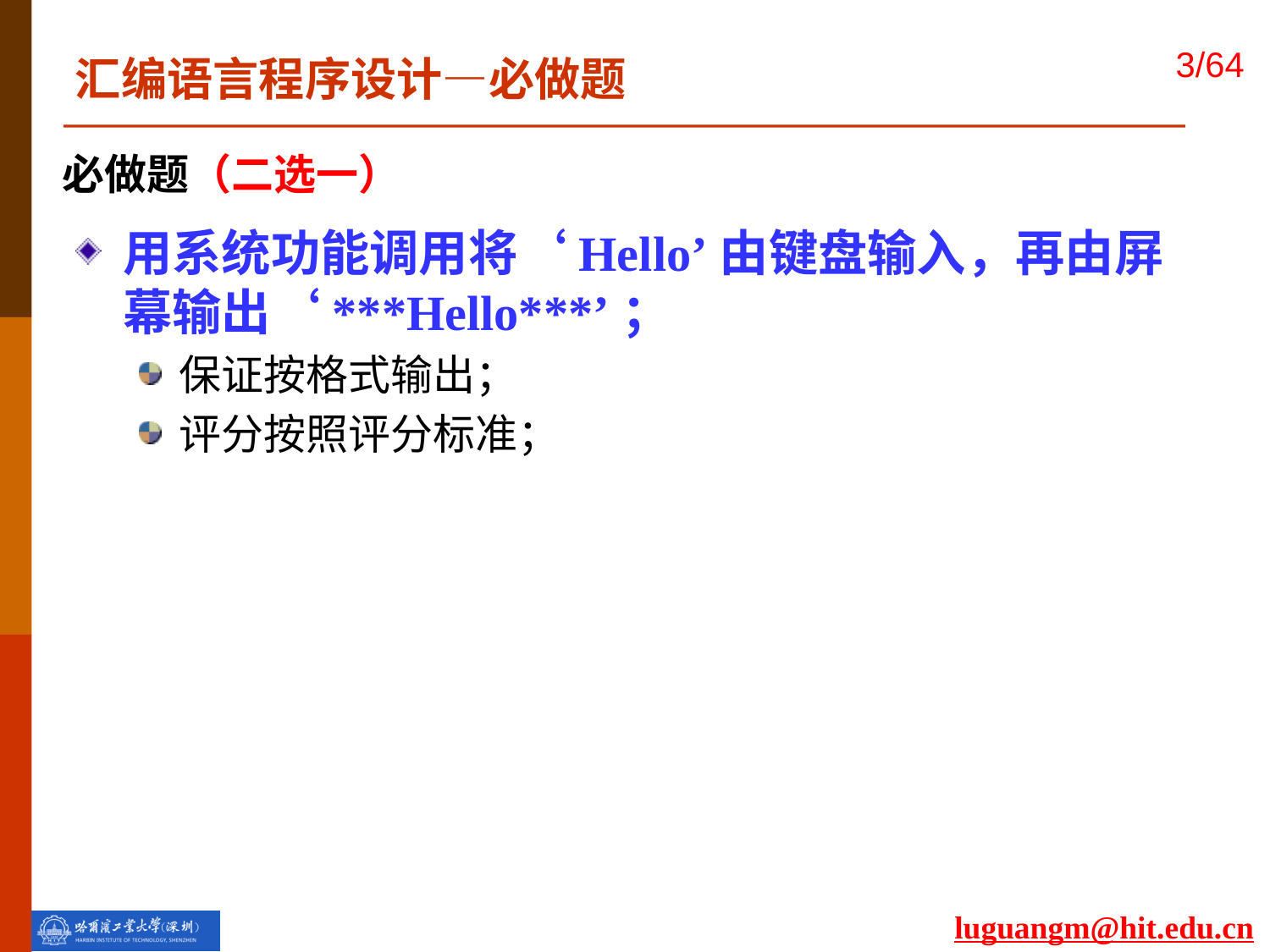

汇编语言程序设计—必做题
必做题（二选一）

用系统功能调用将‘Hello’由键盘输入，再由屏幕输出‘***Hello***’；
保证按格式输出；
评分按照评分标准；